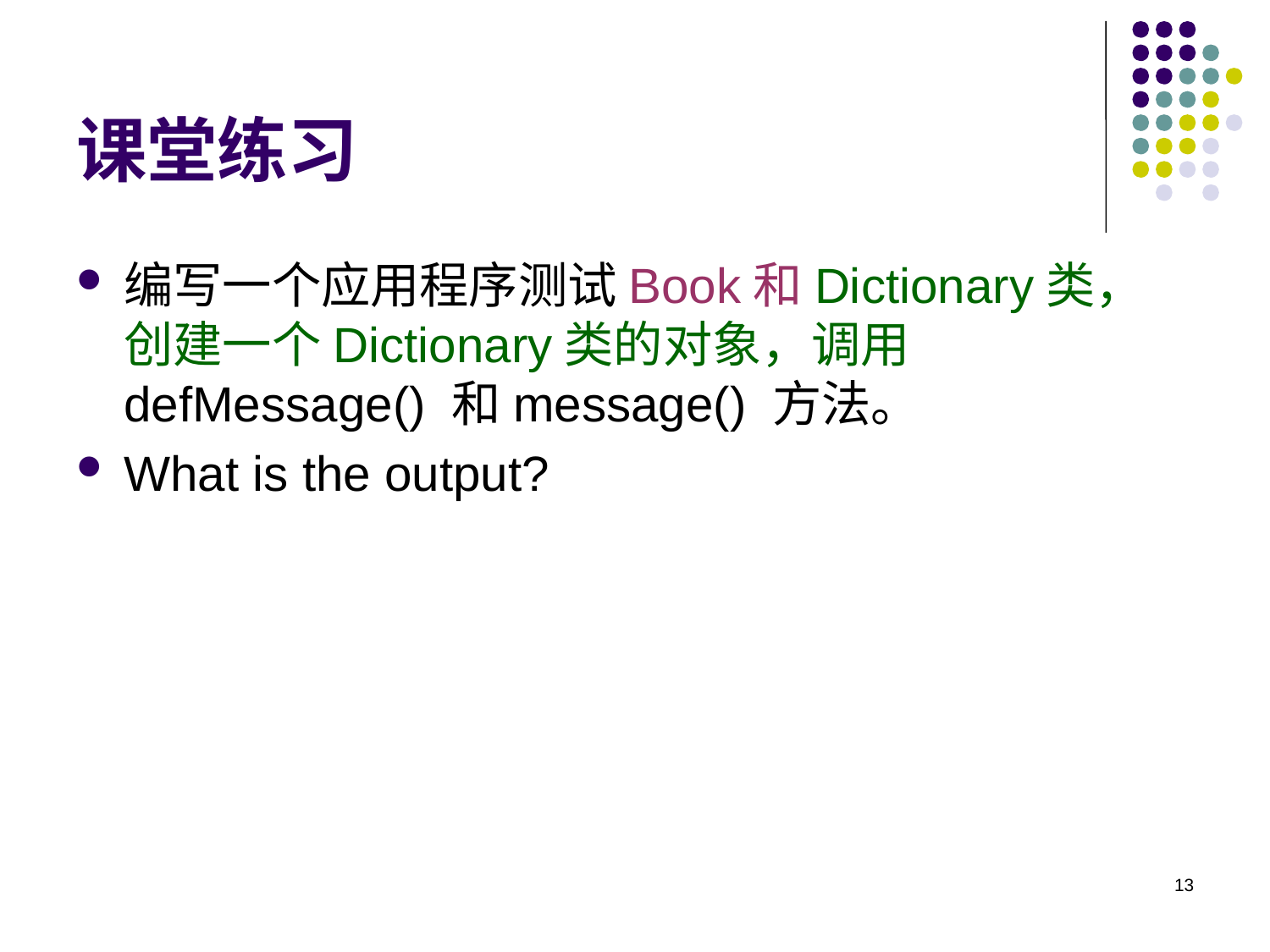

# 课堂练习
编写一个应用程序测试Book和Dictionary类，创建一个Dictionary类的对象，调用defMessage() 和message() 方法。
What is the output?
13